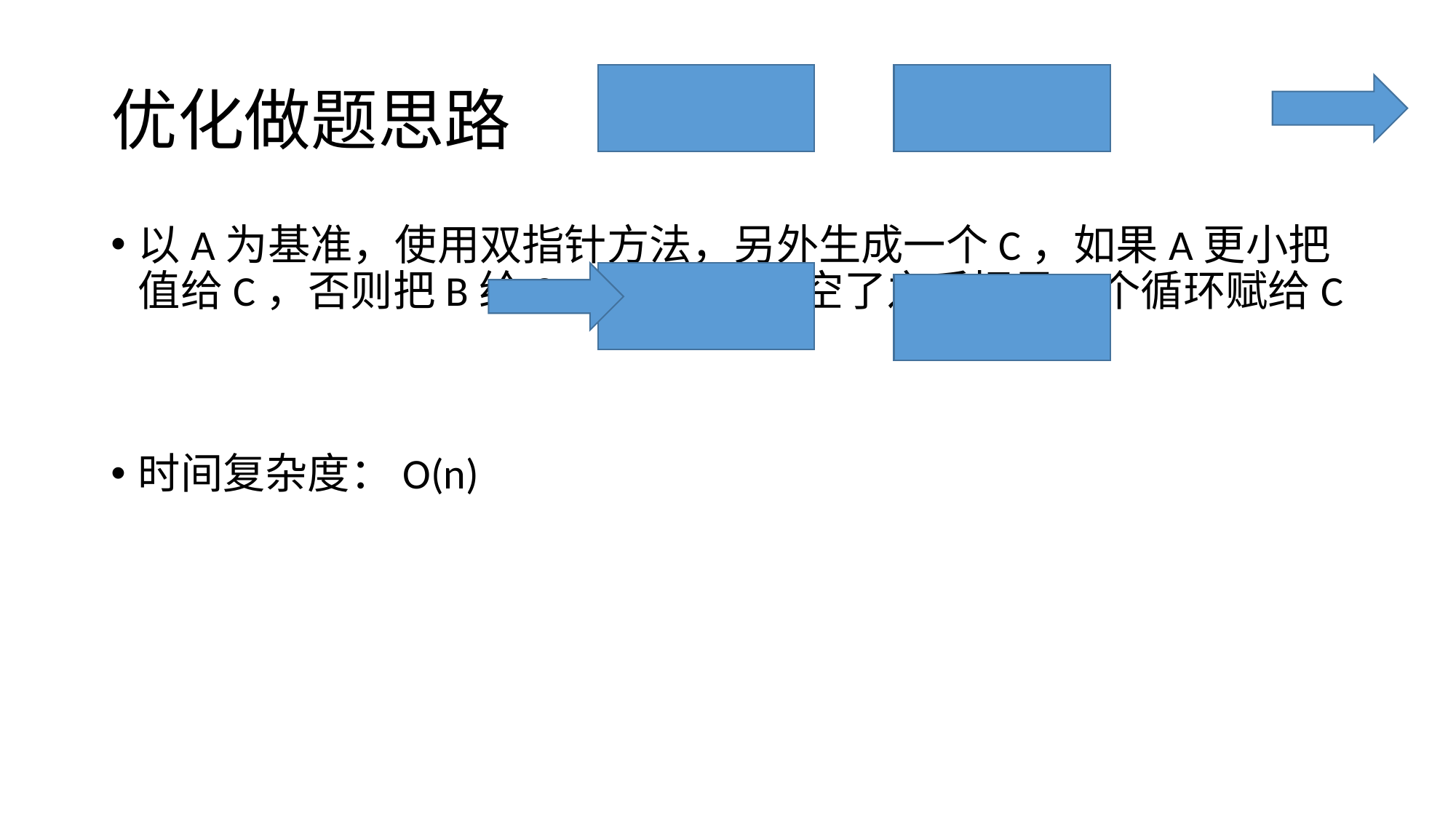

# 优化做题思路

以A为基准，使用双指针方法，另外生成一个C，如果A更小把值给C，否则把B给C，AB有一个空了之后把另一个循环赋给C

时间复杂度：O(n)